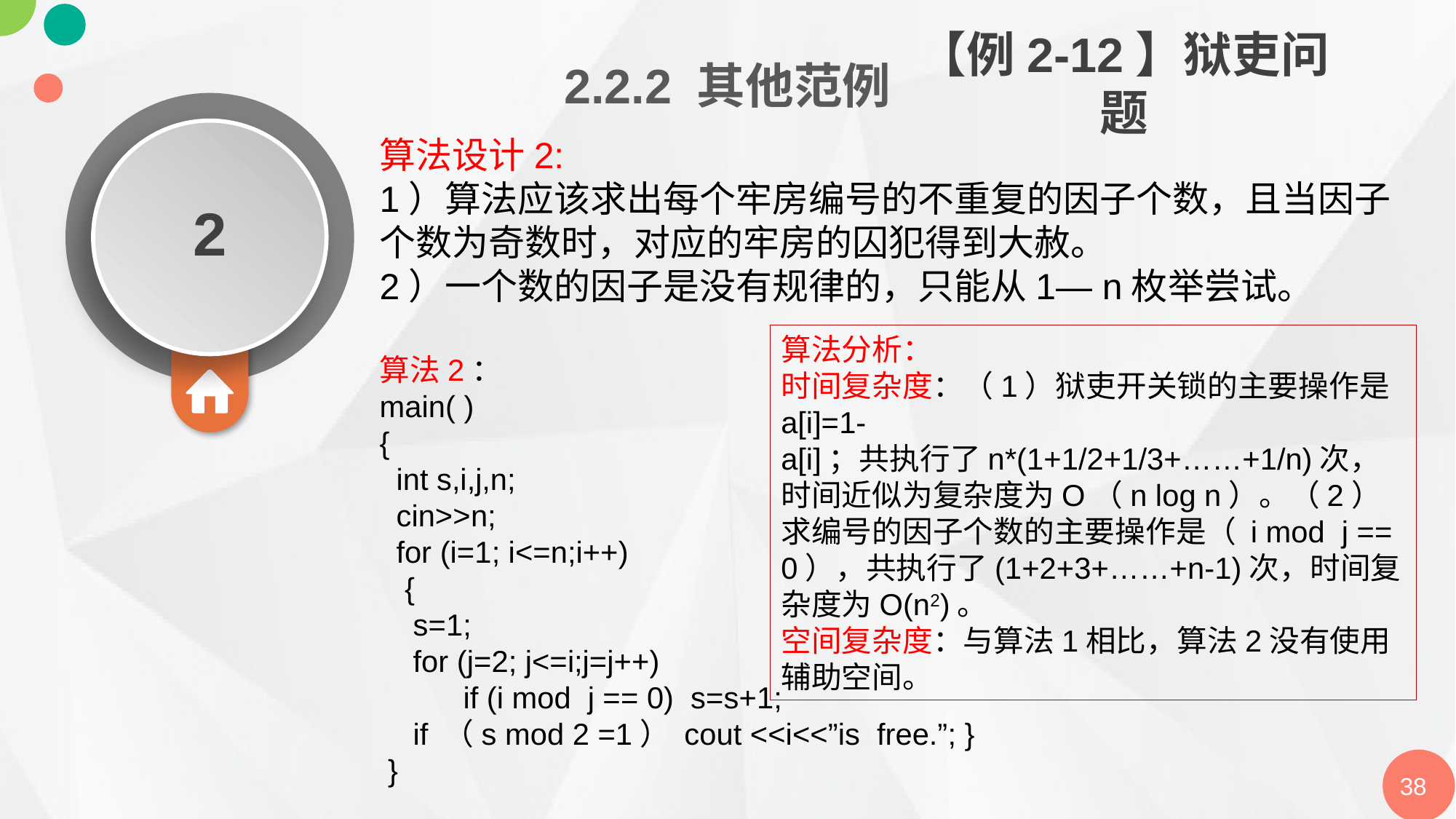

【例2-12】狱吏问题
2.2.2 其他范例

算法设计2:
1）算法应该求出每个牢房编号的不重复的因子个数，且当因子个数为奇数时，对应的牢房的囚犯得到大赦。
2）一个数的因子是没有规律的，只能从1— n枚举尝试。

算法2：
main( )
{
  int s,i,j,n;
  cin>>n;
  for (i=1; i<=n;i++)
   {
    s=1;
    for (j=2; j<=i;j=j++)
          if (i mod  j == 0)  s=s+1;
    if （s mod 2 =1） cout <<i<<”is  free.”; }
 }
2

算法分析：
时间复杂度：（1）狱吏开关锁的主要操作是a[i]=1- a[i]；共执行了n*(1+1/2+1/3+……+1/n)次，时间近似为复杂度为O（n log n）。（2）求编号的因子个数的主要操作是（ i mod  j == 0），共执行了(1+2+3+……+n-1)次，时间复杂度为O(n2)。
空间复杂度：与算法1相比，算法2没有使用辅助空间。